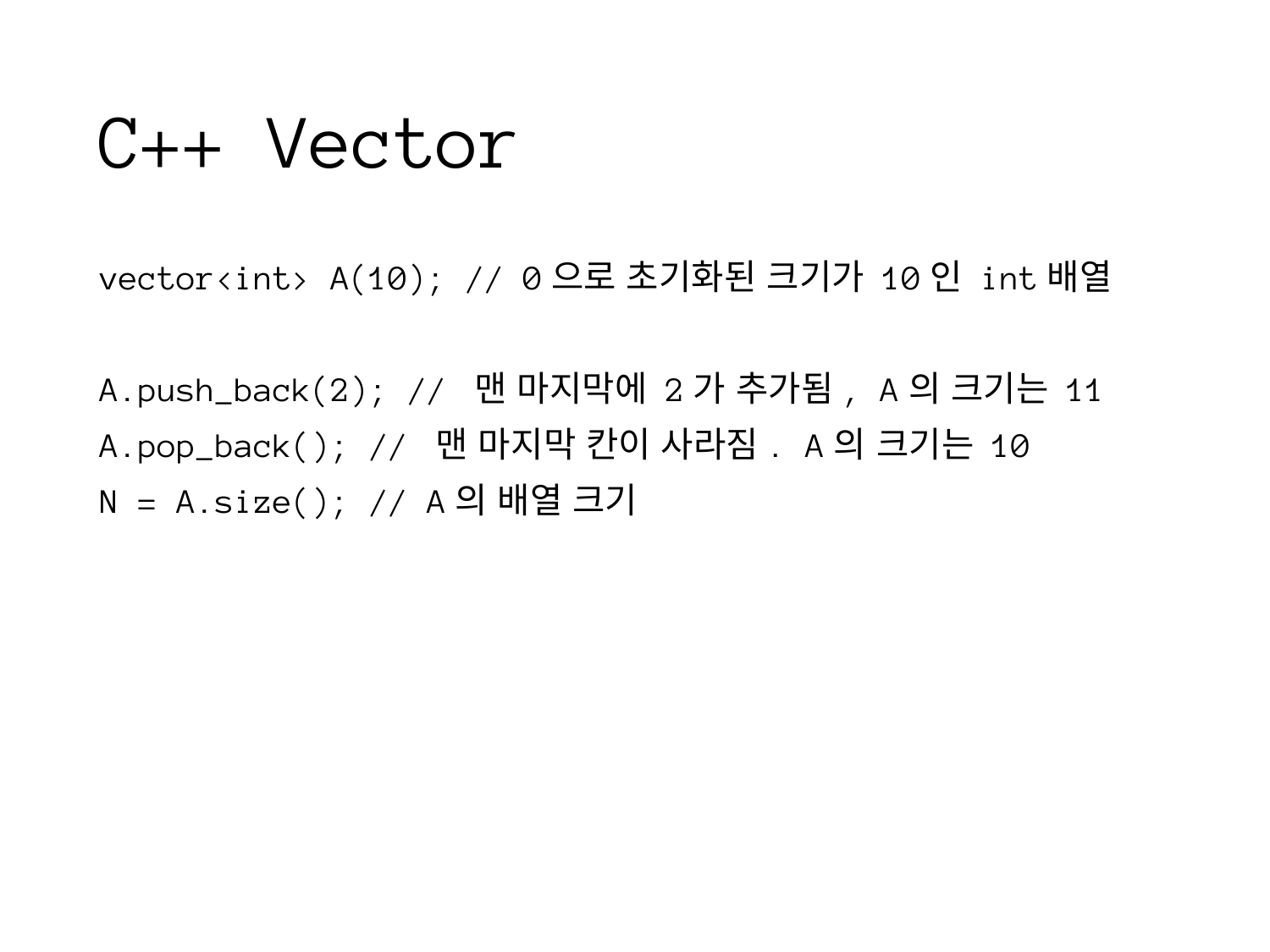

# C++ Vector
vector<int> A(10); // 0으로 초기화된 크기가 10인 int배열

A.push_back(2); // 맨 마지막에 2가 추가됨, A의 크기는 11
A.pop_back(); // 맨 마지막 칸이 사라짐. A의 크기는 10
N = A.size(); // A의 배열 크기